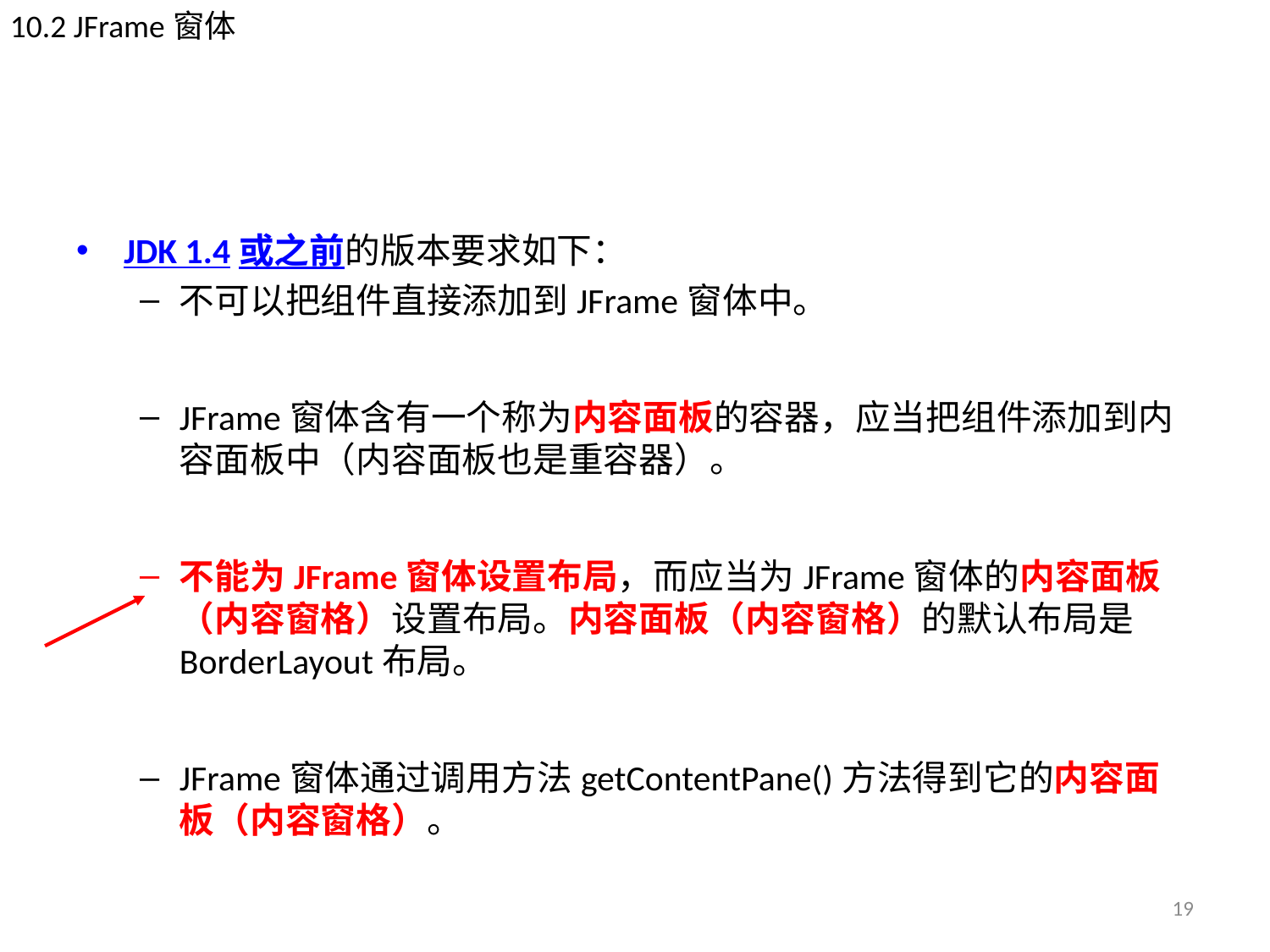

10.2 JFrame窗体
#
JDK 1.4或之前的版本要求如下：
不可以把组件直接添加到JFrame窗体中。

JFrame窗体含有一个称为内容面板的容器，应当把组件添加到内容面板中（内容面板也是重容器）。

不能为JFrame窗体设置布局，而应当为JFrame窗体的内容面板（内容窗格）设置布局。内容面板（内容窗格）的默认布局是BorderLayout布局。

JFrame窗体通过调用方法getContentPane()方法得到它的内容面板（内容窗格）。
19